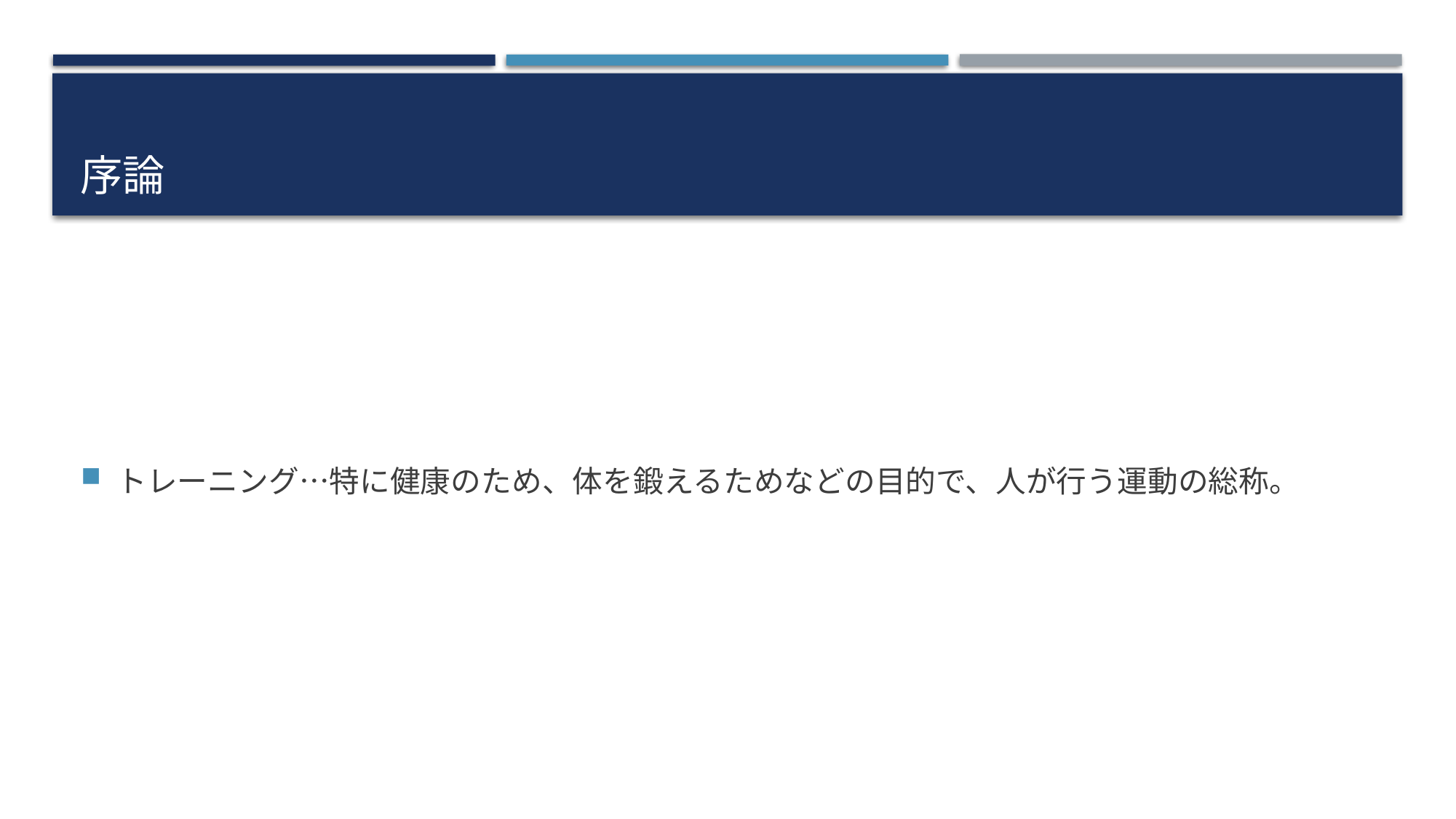

# 序論
トレーニング…特に健康のため、体を鍛えるためなどの目的で、人が行う運動の総称。